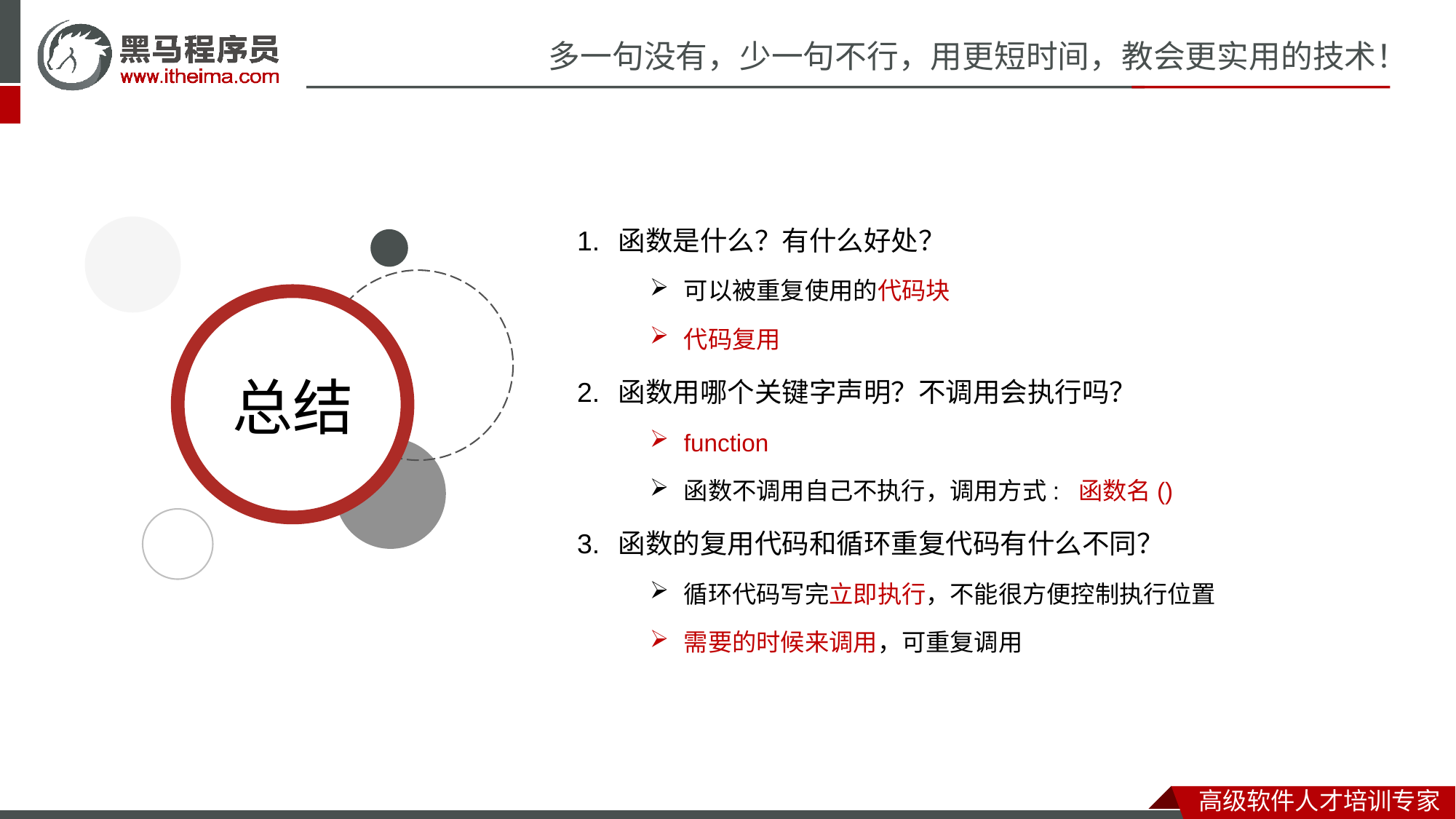

函数是什么？有什么好处？
可以被重复使用的代码块
代码复用
函数用哪个关键字声明？不调用会执行吗？
function
函数不调用自己不执行，调用方式:  函数名()
函数的复用代码和循环重复代码有什么不同？
循环代码写完立即执行，不能很方便控制执行位置
需要的时候来调用，可重复调用